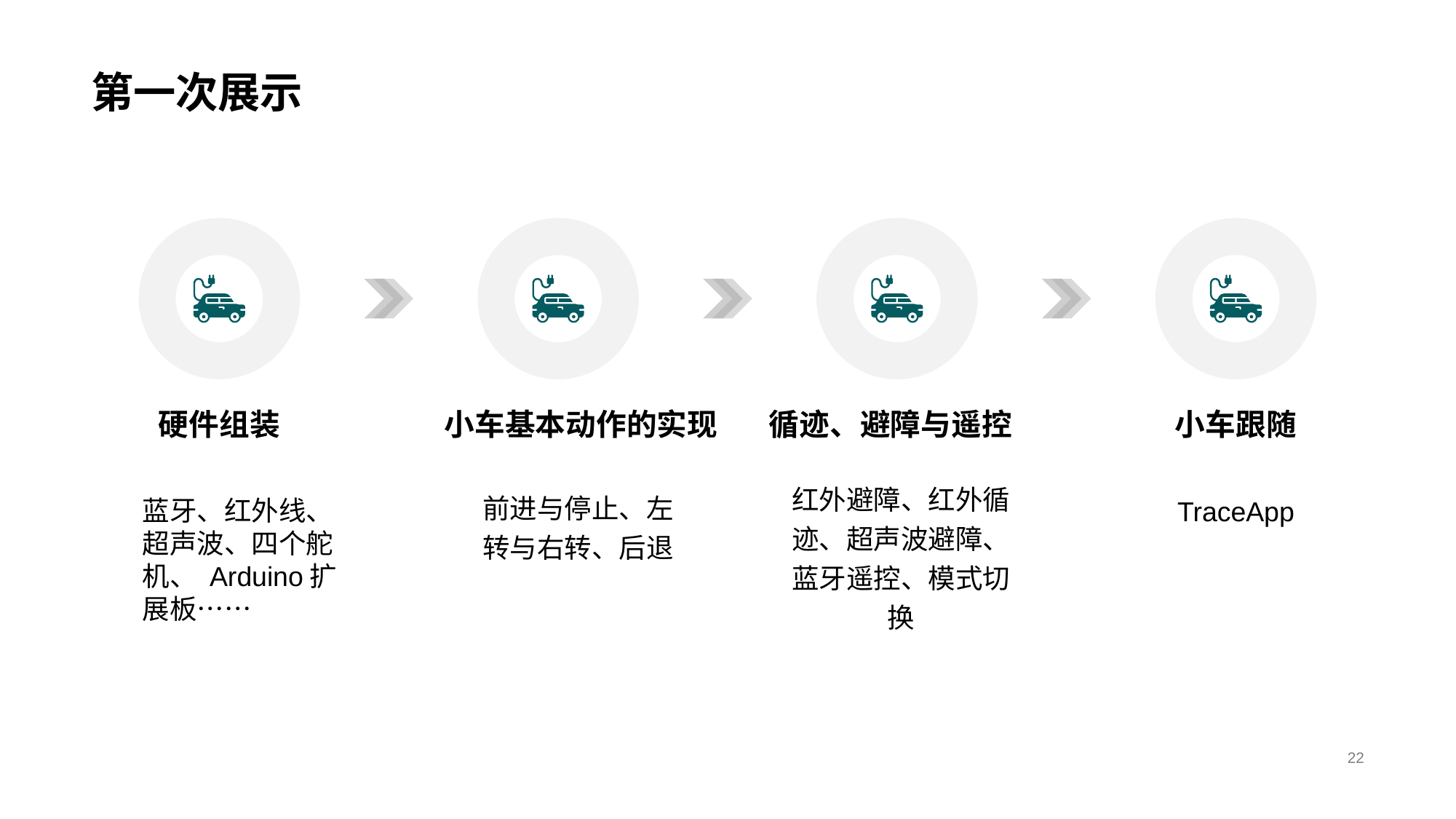

# 第一次展示

硬件组装
小车基本动作的实现
循迹、避障与遥控
小车跟随
红外避障、红外循迹、超声波避障、蓝牙遥控、模式切换
TraceApp
前进与停止、左转与右转、后退
蓝牙、红外线、超声波、四个舵机、 Arduino扩展板……
22